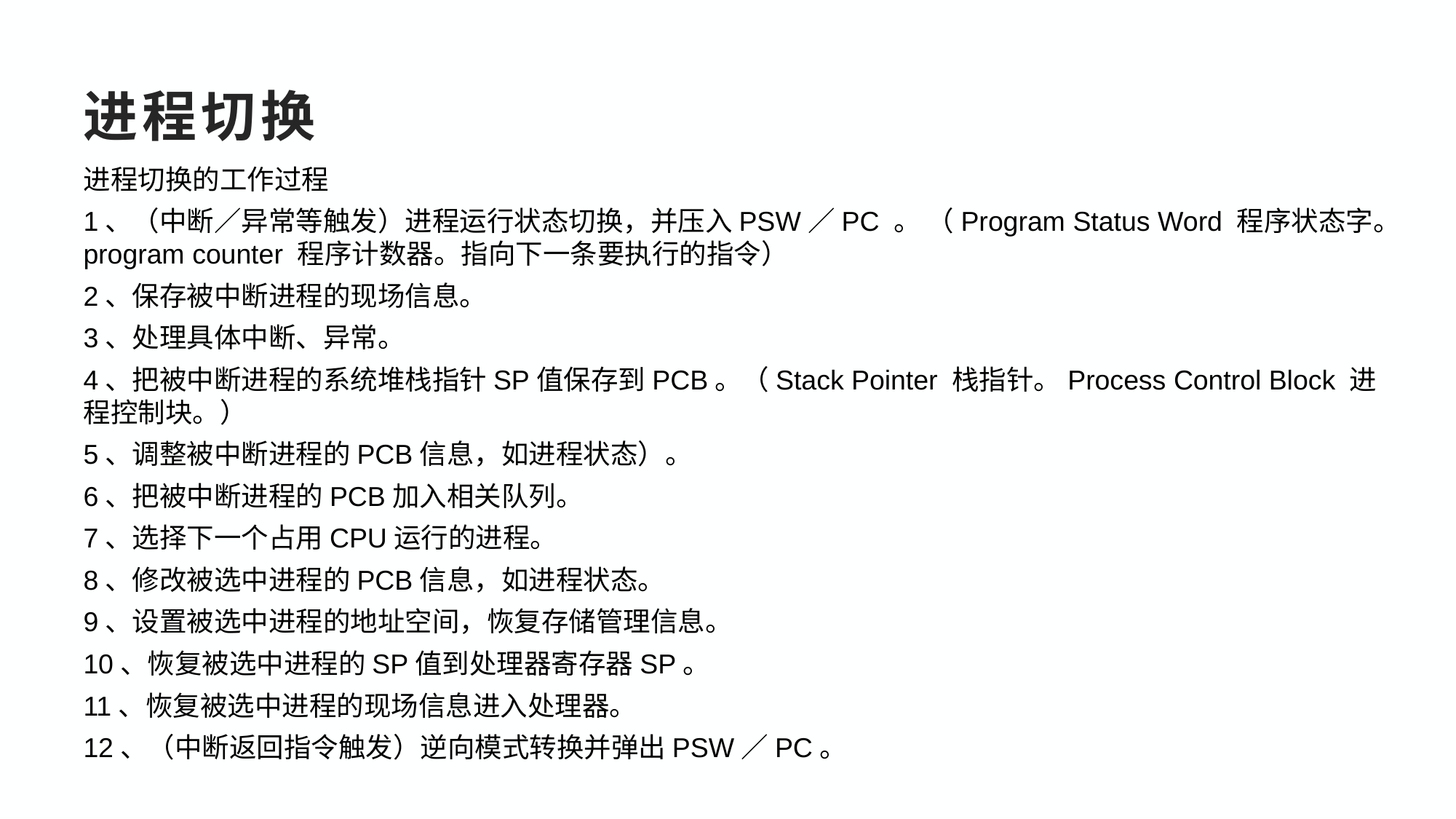

# 进程切换
进程切换的工作过程
1、（中断／异常等触发）进程运行状态切换，并压入PSW／PC 。 （Program Status Word 程序状态字。program counter 程序计数器。指向下一条要执行的指令）
2、保存被中断进程的现场信息。
3、处理具体中断、异常。
4、把被中断进程的系统堆栈指针SP值保存到PCB。（Stack Pointer 栈指针。Process Control Block 进程控制块。）
5、调整被中断进程的PCB信息，如进程状态）。
6、把被中断进程的PCB加入相关队列。
7、选择下一个占用CPU运行的进程。
8、修改被选中进程的PCB信息，如进程状态。
9、设置被选中进程的地址空间，恢复存储管理信息。
10、恢复被选中进程的SP值到处理器寄存器SP。
11、恢复被选中进程的现场信息进入处理器。
12、（中断返回指令触发）逆向模式转换并弹出PSW／PC。